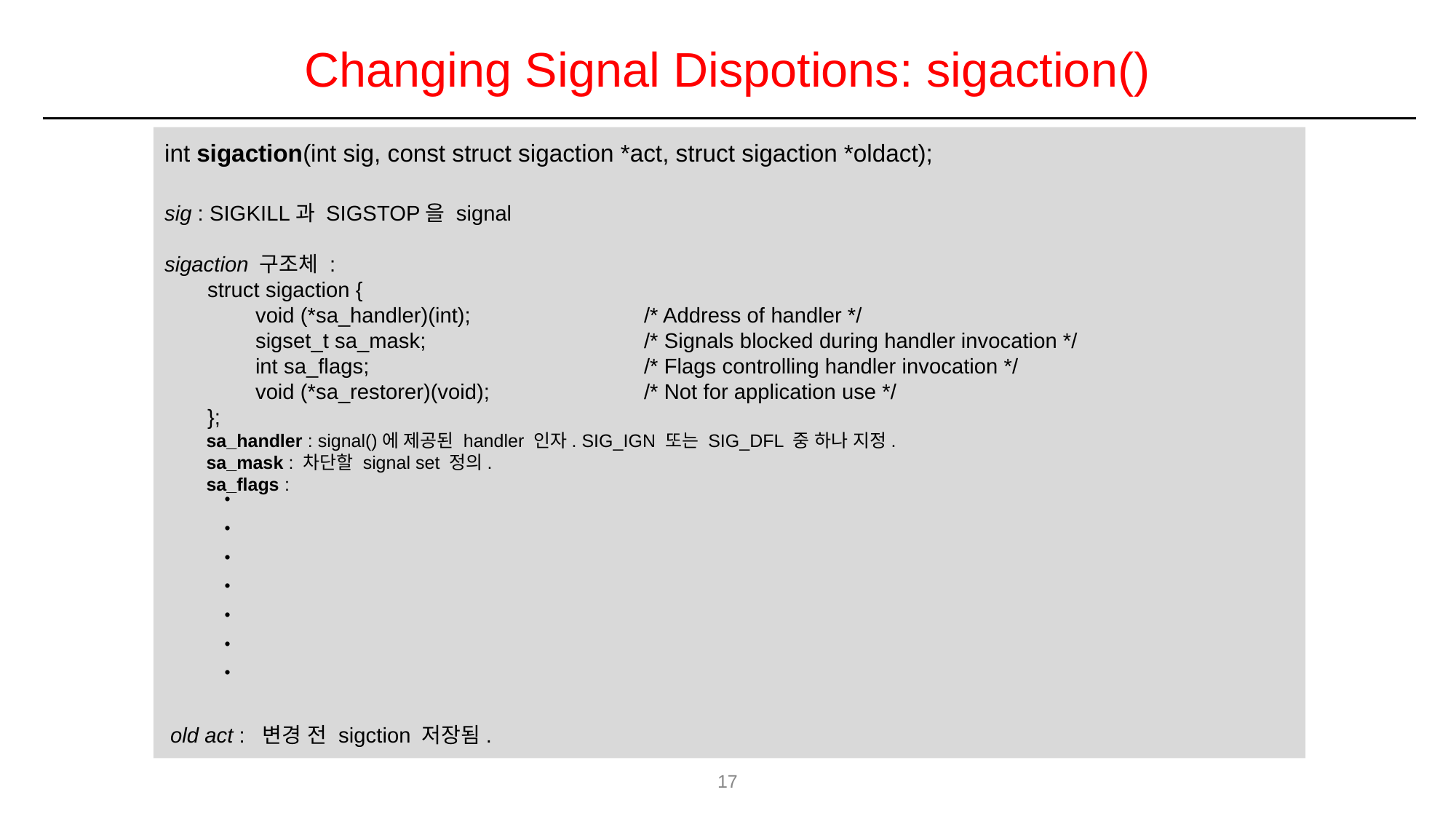

# Changing Signal Dispotions: sigaction()
int sigaction(int sig, const struct sigaction *act, struct sigaction *oldact);
sig : SIGKILL과 SIGSTOP을 signal

sigaction 구조체 :
struct sigaction {
        void (*sa_handler)(int);		/* Address of handler */
        sigset_t sa_mask;		/* Signals blocked during handler invocation */
        int sa_flags;			/* Flags controlling handler invocation */
        void (*sa_restorer)(void);		/* Not for application use */
};
    sa_handler : signal()에 제공된 handler 인자. SIG_IGN 또는 SIG_DFL 중 하나 지정.
    sa_mask : 차단할 signal set 정의.
    sa_flags :
 SA_NOCLDSTOP : sig가 SIGCHLD인 경우, 시그널을 추출한 결과로 자식프로세스가 멈추거나 재개될 때, 이 시그널을 생성하지 않는다.
 SA_NOCLDWAIT : sig가 SIGCHLD인 경우에, 자식들이 제거될 때 좀비로 변하지 않는다.
 SA_NODEFER : 이 signal이 잡히면, handler가 실행중일때 프로세스 signal mask에 자동으로 추가하지 않는다.
 SA_ONSTACK : sigaltstack()에 설치된 대체 스택을 사용해 이 시그널에 대한 handler를 실행한다.
 SA_RESETHAND : 이 signal이 잡히면, handler를 실행하기 전에 기본 속성(i.e., SIG_DLF)으로 변경한다.
 SA_RESTART : signal handler에 의해 중지된 시스템콜을 자동적으로 재시작한다.
 SA_SIGINFO : signal에 대한 더 많은 정보를 제공하는 추가적인 인자로 signal handler를 실행한다.
 old act :  변경 전 sigction 저장됨.
17